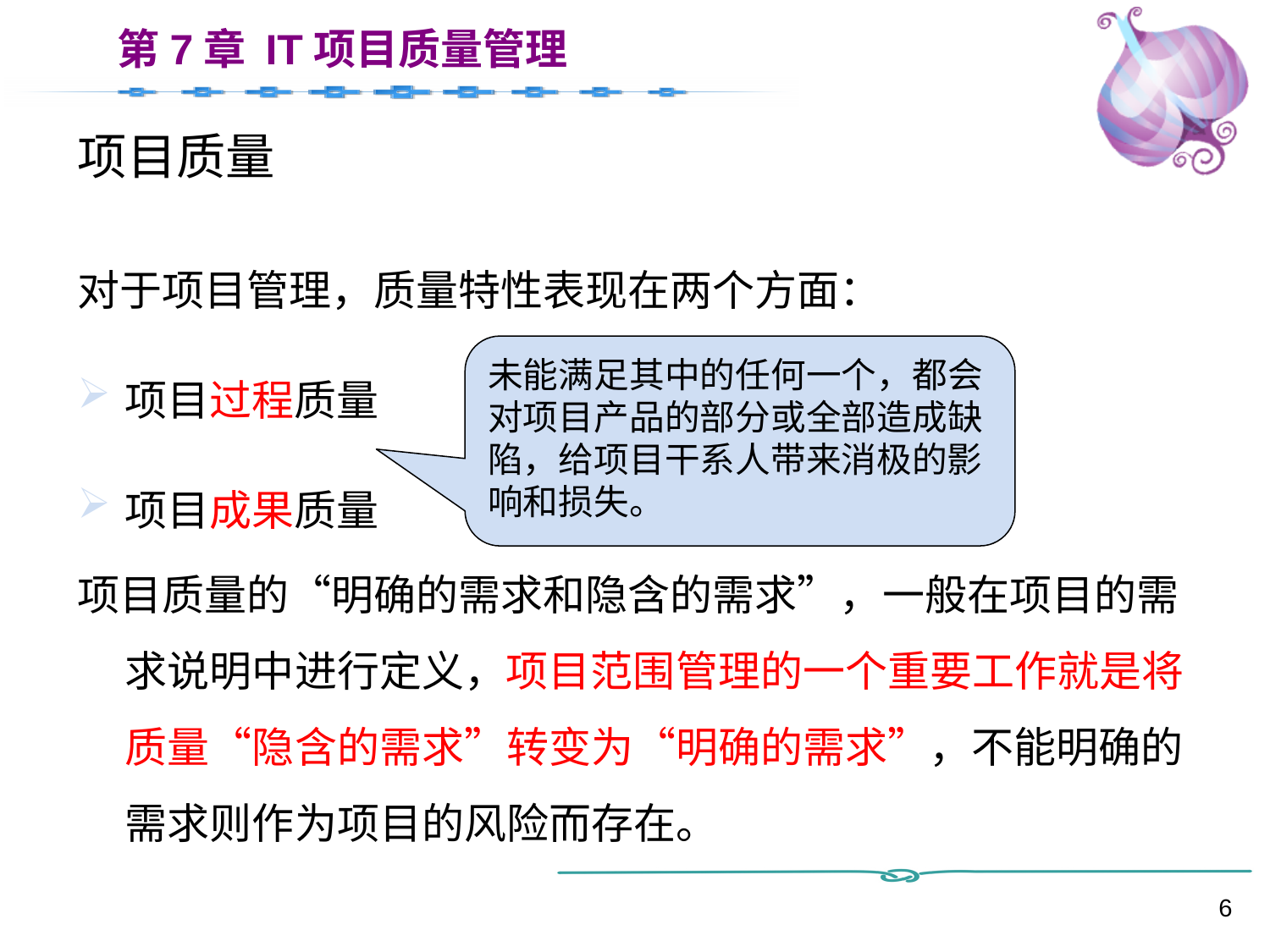

# 项目质量
对于项目管理，质量特性表现在两个方面：
项目过程质量
项目成果质量
项目质量的“明确的需求和隐含的需求”，一般在项目的需求说明中进行定义，项目范围管理的一个重要工作就是将质量“隐含的需求”转变为“明确的需求”，不能明确的需求则作为项目的风险而存在。
未能满足其中的任何一个，都会对项目产品的部分或全部造成缺陷，给项目干系人带来消极的影响和损失。
6